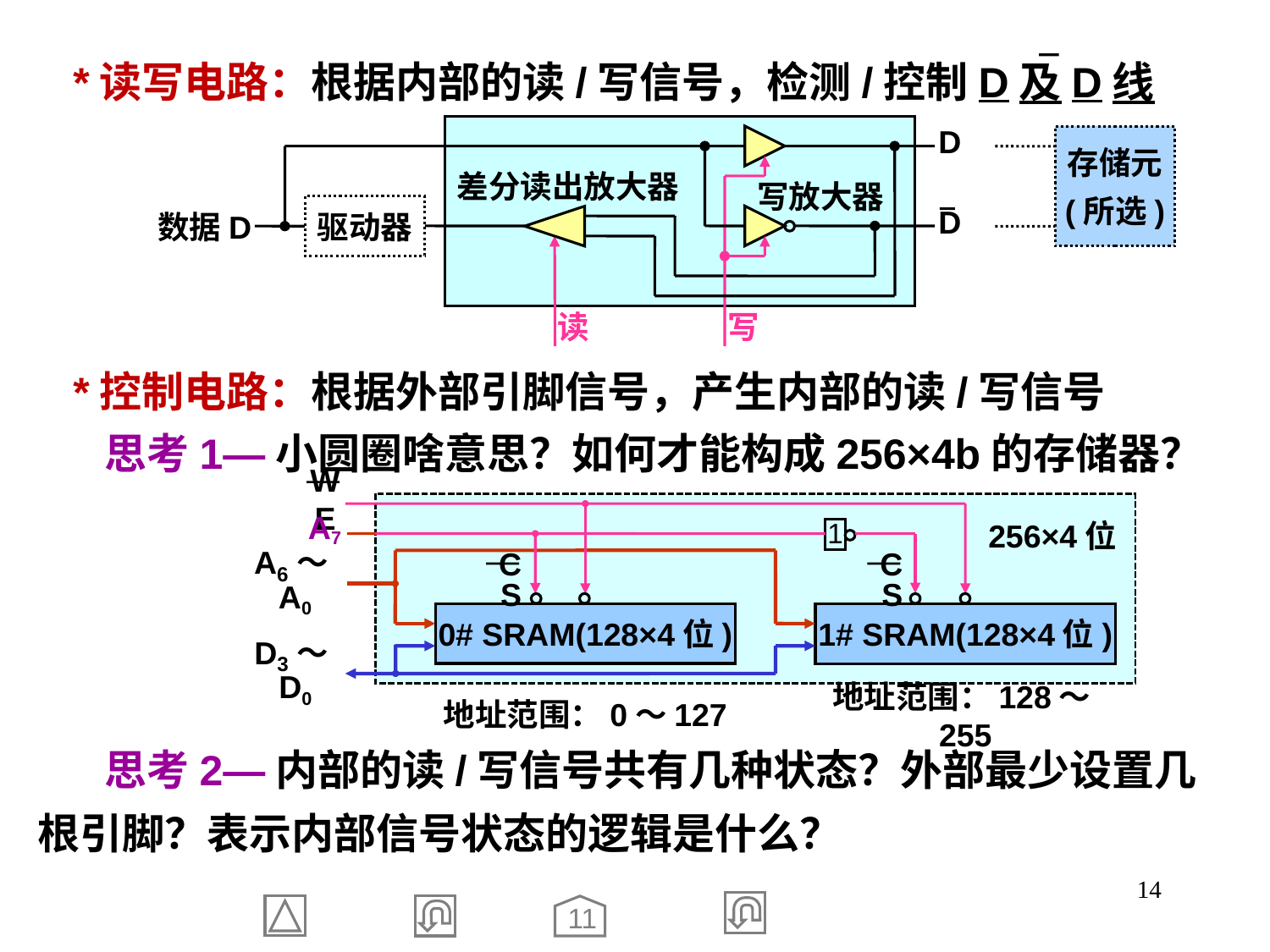

*读写电路：根据内部的读/写信号，检测/控制D及D线

D

差分读出放大器

写放大器

驱动器

数据D

D

读
写
存储元
(所选)

   *控制电路：根据外部引脚信号，产生内部的读/写信号
      思考1—小圆圈啥意思？如何才能构成256×4b的存储器？
WE

A7
256×4位

A6～A0

0# SRAM(128×4位)
1# SRAM(128×4位)

D3～D0

地址范围：0～127
地址范围：128～255
1

CS
CS

      思考2—内部的读/写信号共有几种状态？外部最少设置几根引脚？表示内部信号状态的逻辑是什么？
14

11